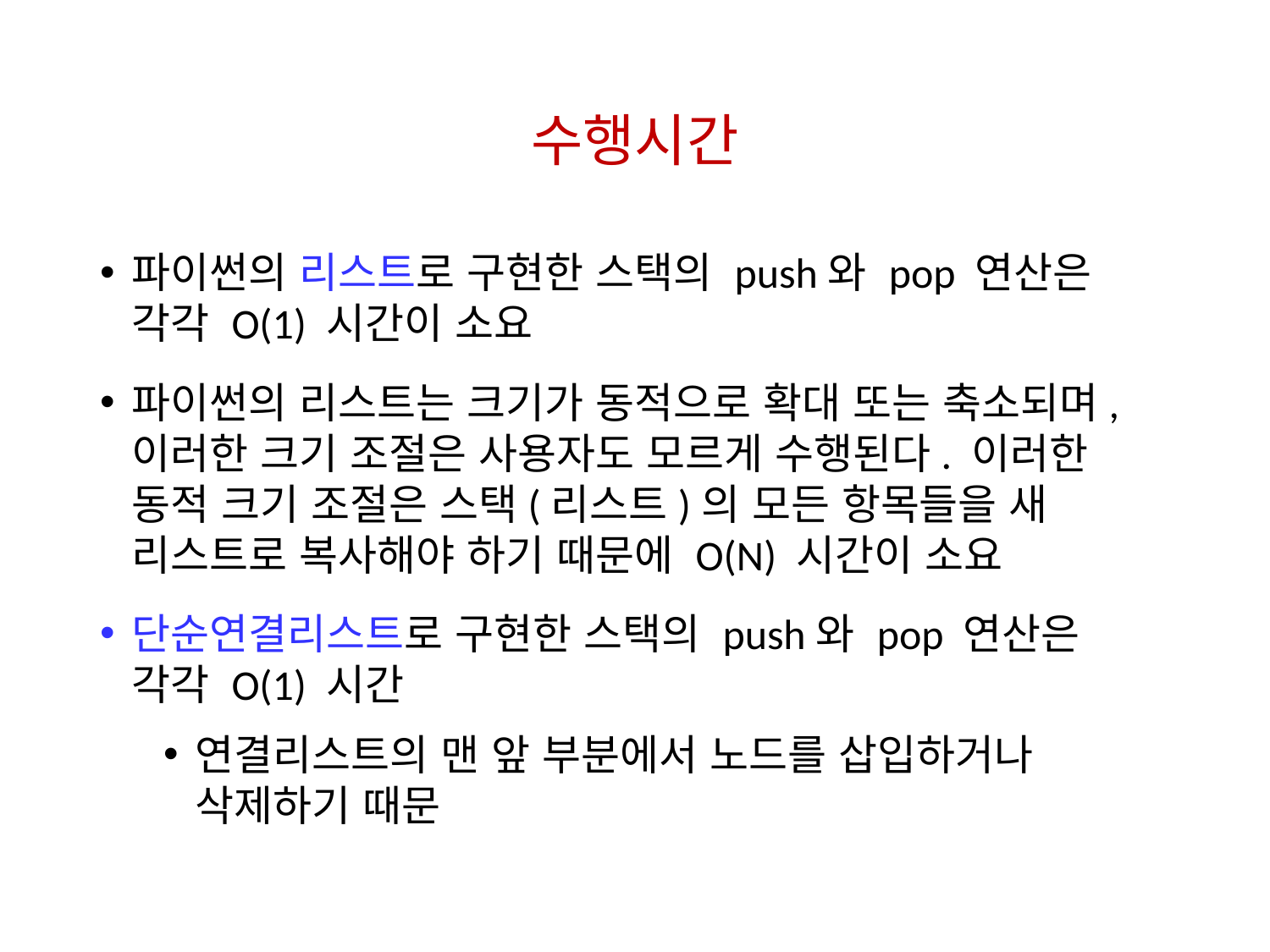

# 수행시간
파이썬의 리스트로 구현한 스택의 push와 pop 연산은 각각 O(1) 시간이 소요
파이썬의 리스트는 크기가 동적으로 확대 또는 축소되며, 이러한 크기 조절은 사용자도 모르게 수행된다. 이러한 동적 크기 조절은 스택(리스트)의 모든 항목들을 새 리스트로 복사해야 하기 때문에 O(N) 시간이 소요
단순연결리스트로 구현한 스택의 push와 pop 연산은 각각 O(1) 시간
연결리스트의 맨 앞 부분에서 노드를 삽입하거나 삭제하기 때문